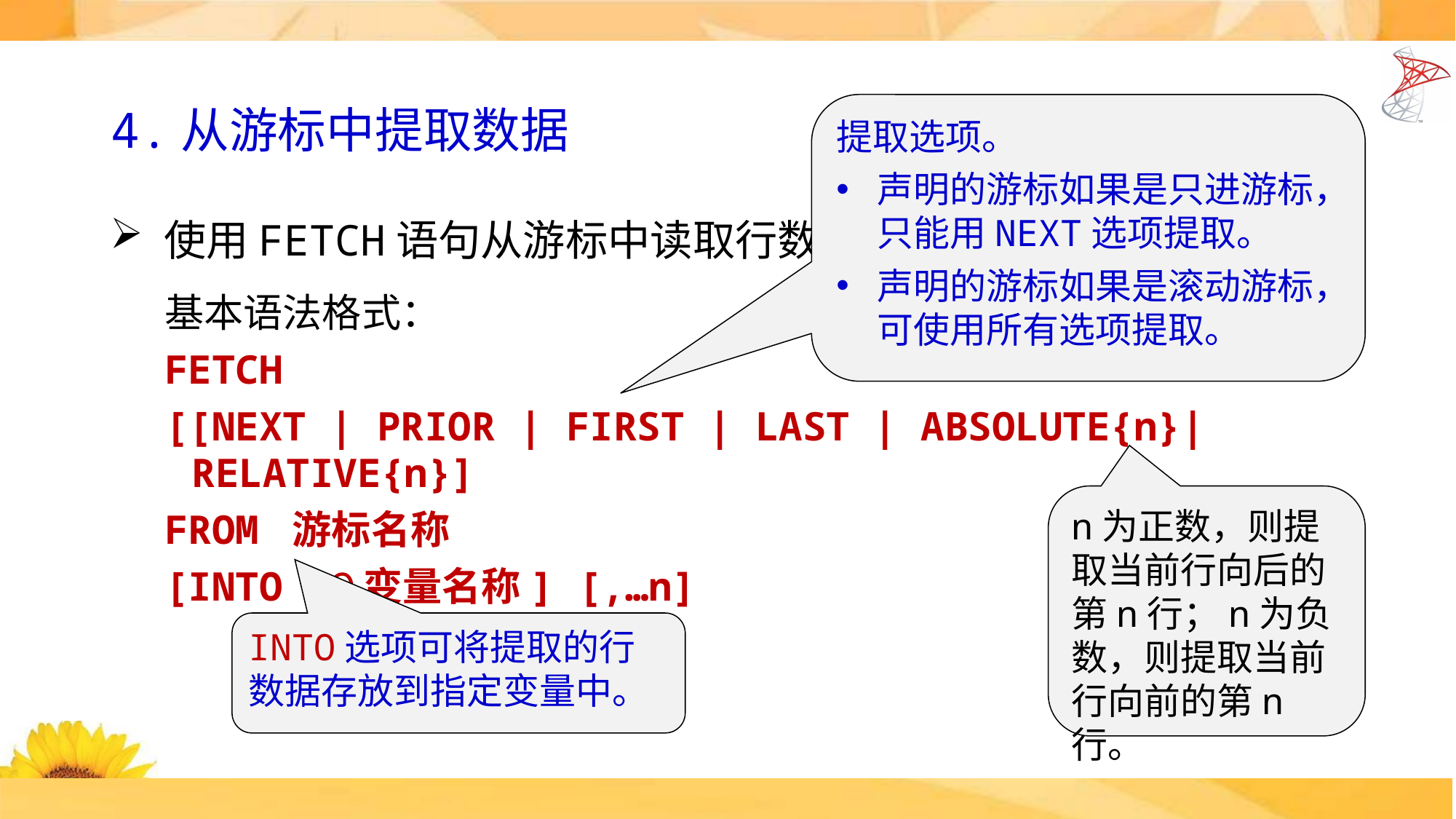

# 4.从游标中提取数据
提取选项。
声明的游标如果是只进游标，只能用NEXT选项提取。
声明的游标如果是滚动游标，可使用所有选项提取。
使用FETCH语句从游标中读取行数据
基本语法格式：
FETCH
[[NEXT | PRIOR | FIRST | LAST | ABSOLUTE{n}| RELATIVE{n}]
FROM 游标名称
[INTO  @变量名称] [,…n]

n为正数，则提取当前行向后的第n行；n为负数，则提取当前行向前的第n行。

INTO选项可将提取的行数据存放到指定变量中。